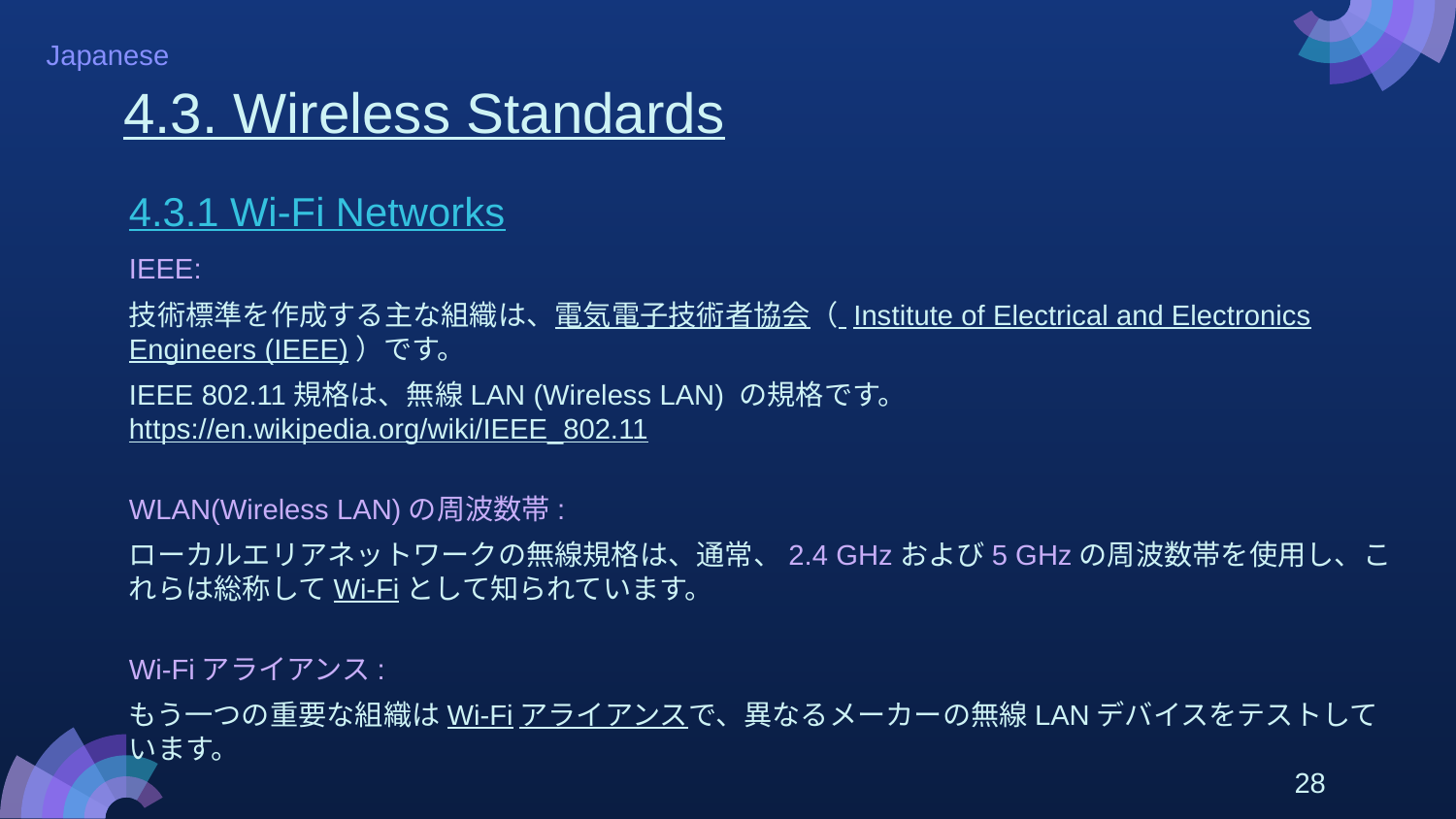

# 4.3. Wireless Standards
4.3.1 Wi-Fi Networks
IEEE:
技術標準を作成する主な組織は、電気電子技術者協会（ Institute of Electrical and Electronics Engineers (IEEE)）です。
IEEE 802.11規格は、無線LAN (Wireless LAN) の規格です。
https://en.wikipedia.org/wiki/IEEE_802.11
WLAN(Wireless LAN)の周波数帯:
ローカルエリアネットワークの無線規格は、通常、2.4 GHzおよび5 GHzの周波数帯を使用し、これらは総称してWi-Fiとして知られています。
Wi-Fiアライアンス:
もう一つの重要な組織はWi-Fiアライアンスで、異なるメーカーの無線LANデバイスをテストしています。
28